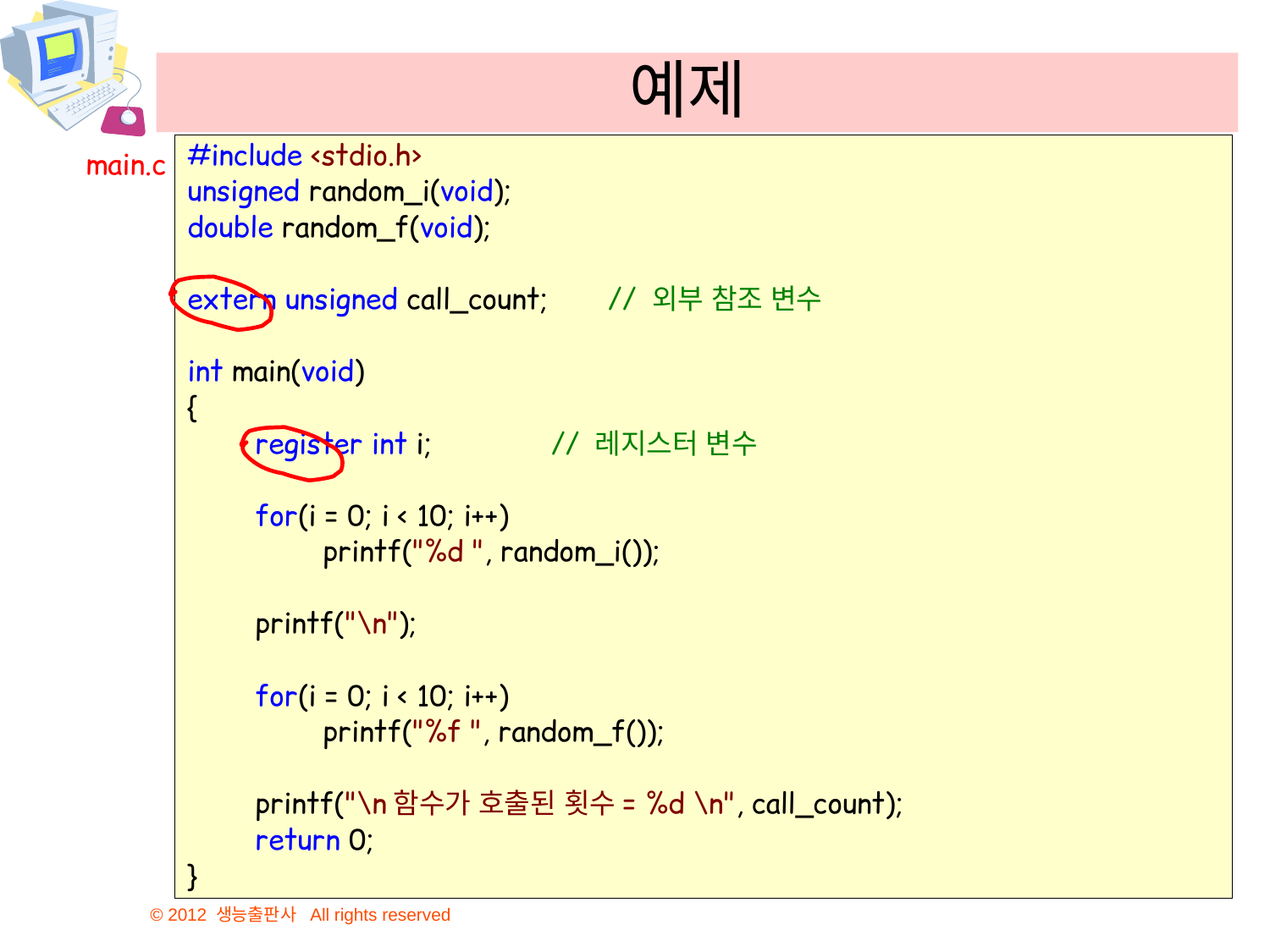

# 예제
#include <stdio.h>
unsigned random_i(void);
double random_f(void);

extern unsigned call_count;       // 외부 참조 변수

int main(void)
{
        register int i;              // 레지스터 변수

        for(i = 0; i < 10; i++)
                printf("%d ", random_i());

        printf("\n");

        for(i = 0; i < 10; i++)
                printf("%f ", random_f());

        printf("\n함수가 호출된 횟수= %d \n", call_count);
        return 0;
}
main.c